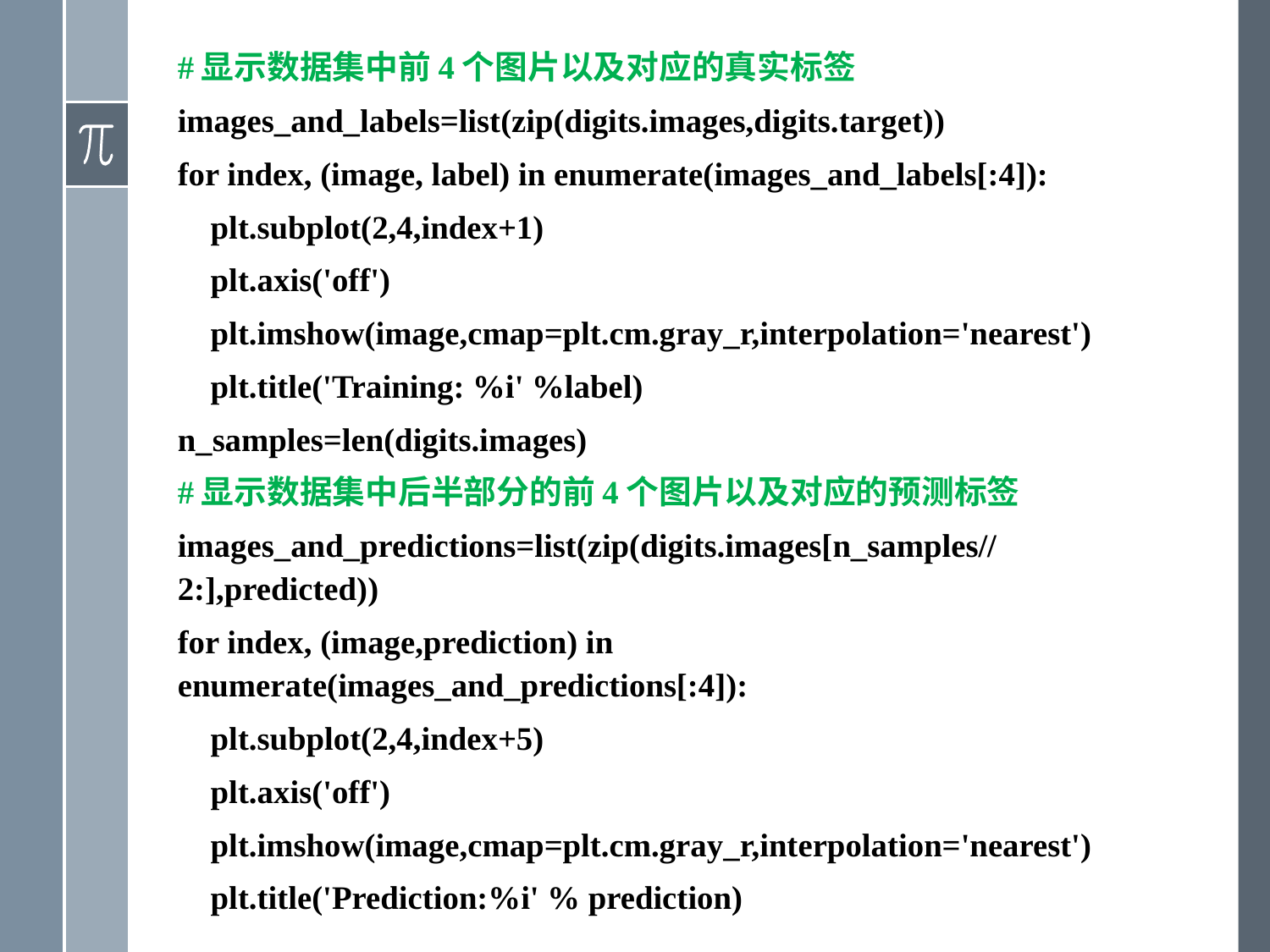

#显示数据集中前4个图片以及对应的真实标签
images_and_labels=list(zip(digits.images,digits.target))
for index, (image, label) in enumerate(images_and_labels[:4]):
    plt.subplot(2,4,index+1)
    plt.axis('off')
    plt.imshow(image,cmap=plt.cm.gray_r,interpolation='nearest')
    plt.title('Training: %i' %label)
n_samples=len(digits.images)
#显示数据集中后半部分的前4个图片以及对应的预测标签
images_and_predictions=list(zip(digits.images[n_samples//2:],predicted))
for index, (image,prediction) in enumerate(images_and_predictions[:4]):
    plt.subplot(2,4,index+5)
    plt.axis('off')
    plt.imshow(image,cmap=plt.cm.gray_r,interpolation='nearest')
    plt.title('Prediction:%i' % prediction)